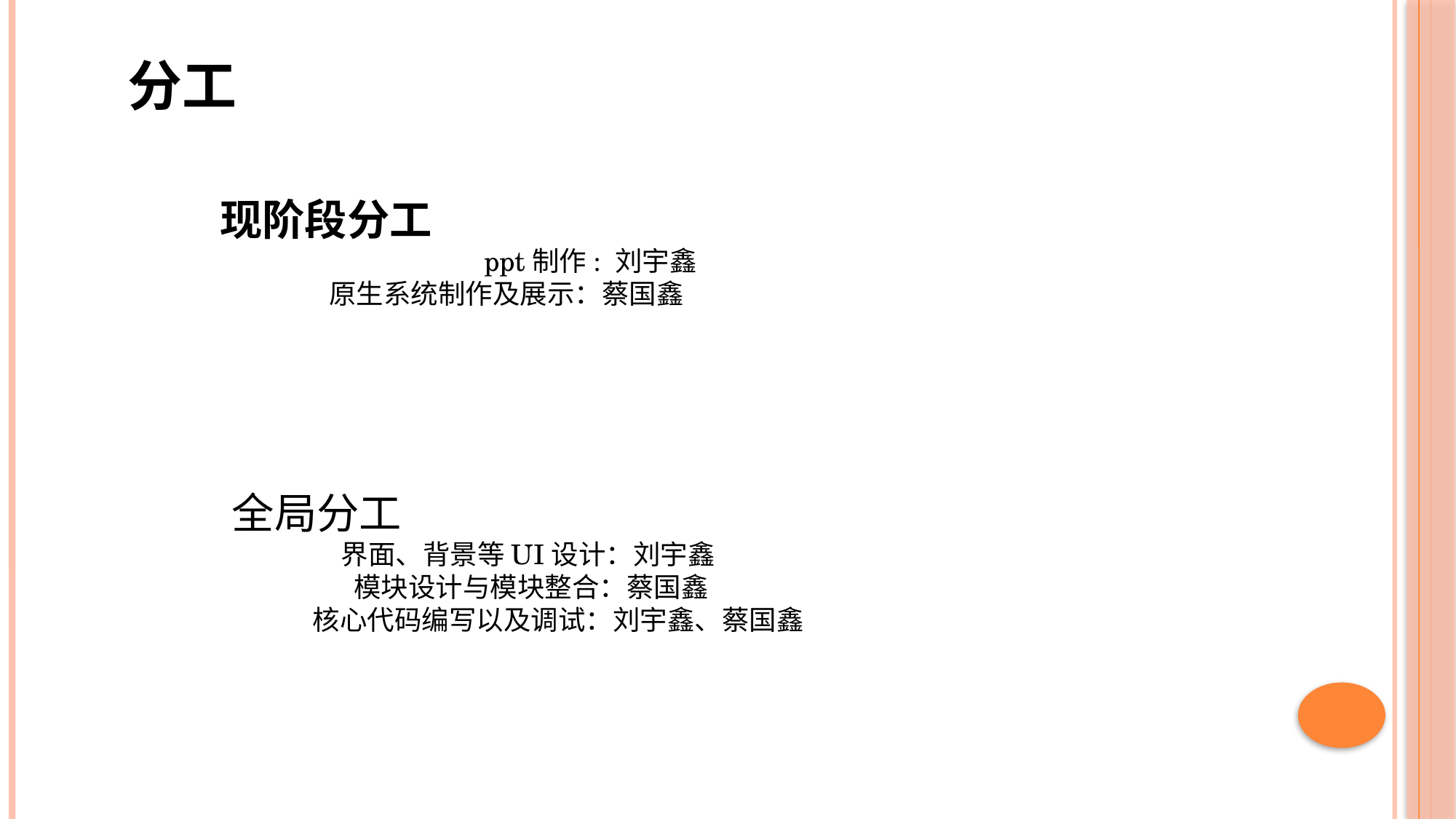

分工
现阶段分工
 		      ppt制作: 刘宇鑫
	原生系统制作及展示：蔡国鑫
全局分工
	界面、背景等UI设计：刘宇鑫
	 模块设计与模块整合：蔡国鑫
            核心代码编写以及调试：刘宇鑫、蔡国鑫